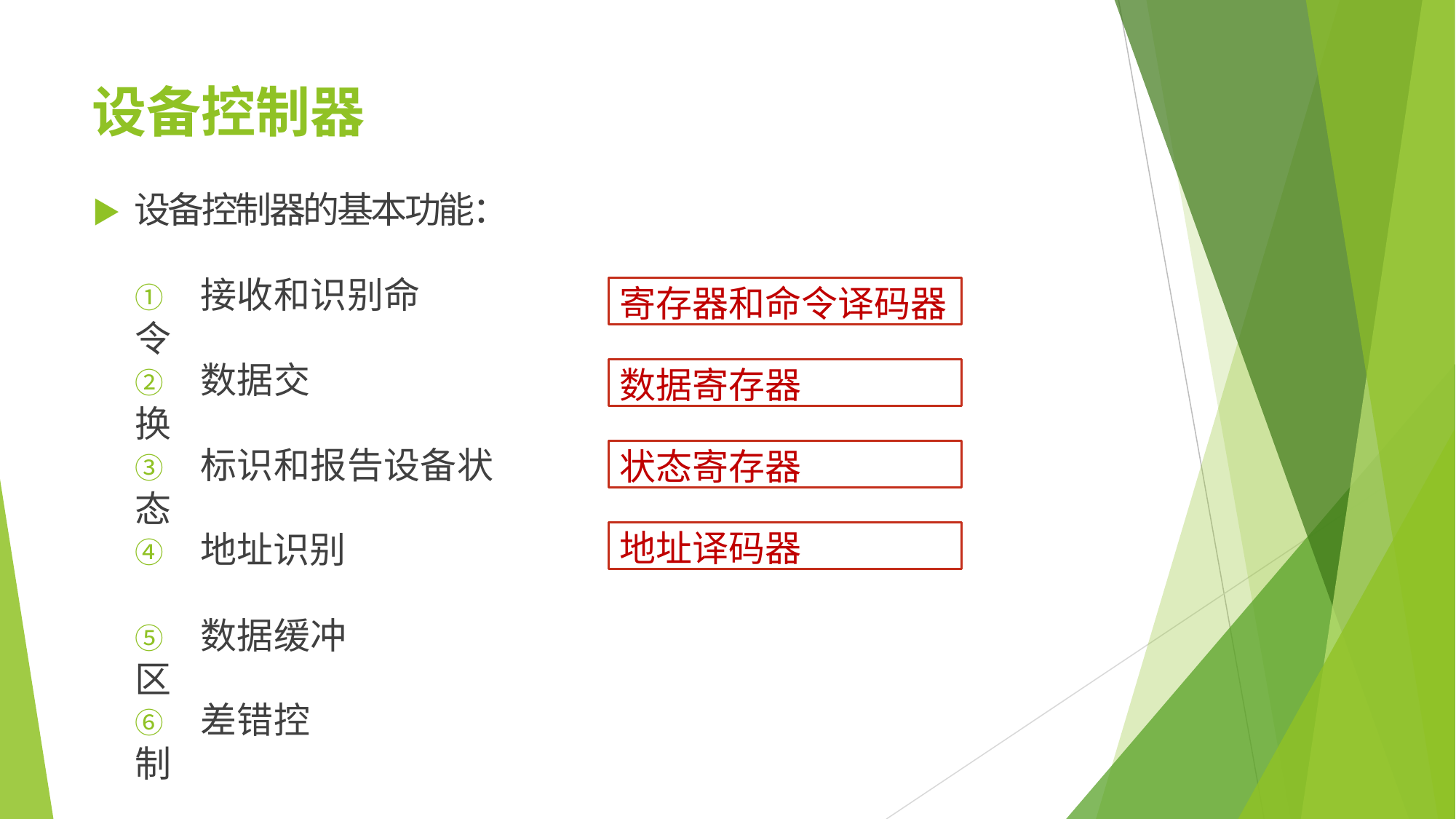

# 设备控制器
▶	设备控制器的基本功能：
①	接收和识别命令
寄存器和命令译码器
②	数据交换
数据寄存器
③	标识和报告设备状态

状态寄存器

地址译码器
④	地址识别
⑤	数据缓冲区
⑥	差错控制